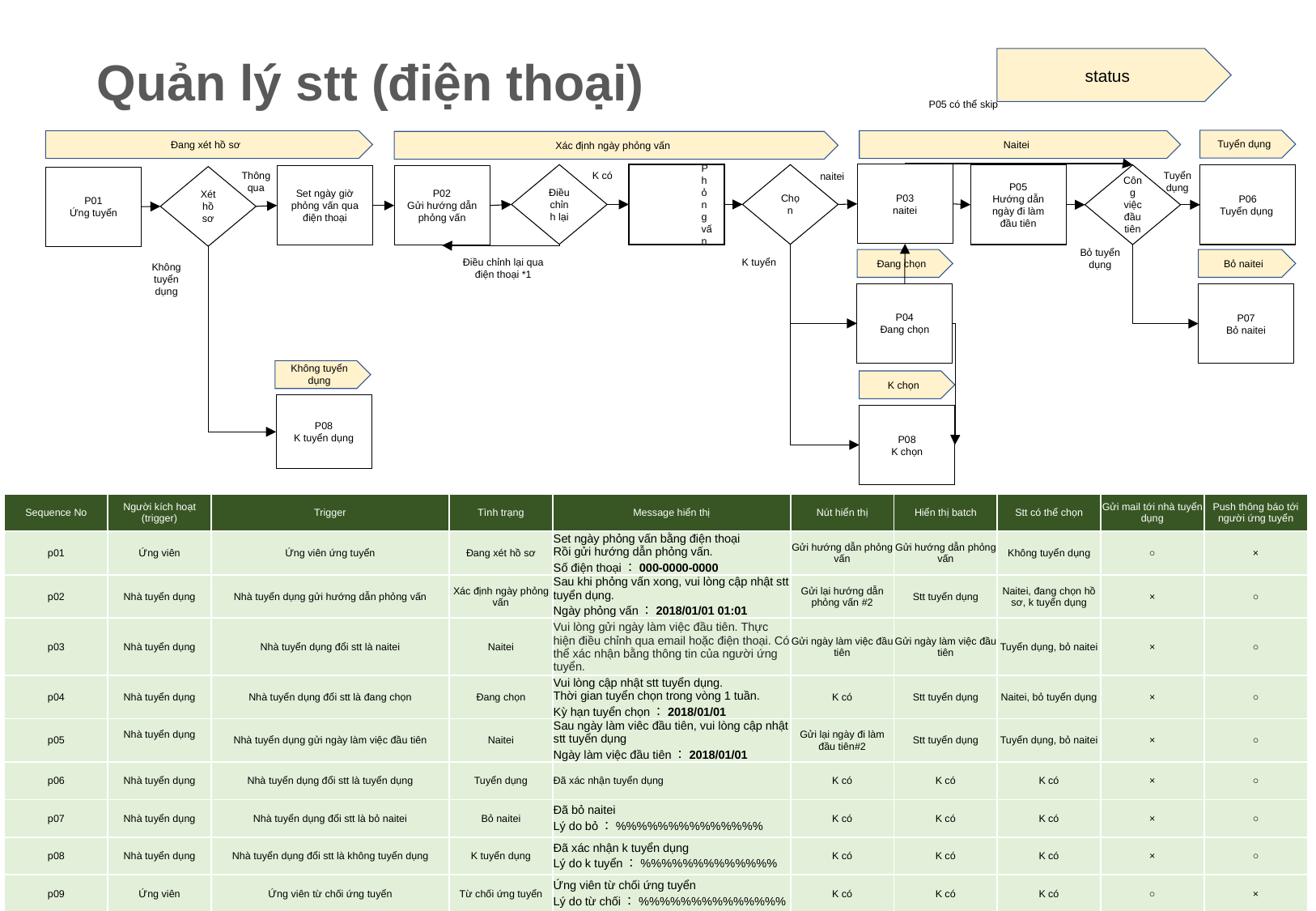

Quản lý stt (điện thoại)
status
P05 có thể skip
Tuyển dụng
Đang xét hồ sơ
Naitei
Xác định ngày phỏng vấn
Thông qua
K có
Tuyển dụng
P03
naitei
naitei
Chọn
Phỏng vấn
Điều chỉnh lại
P06
Tuyển dụng
P05
Hướng dẫn ngày đi làm đầu tiên
Công việc đầu tiên
Set ngày giờ phỏng vấn qua điện thoại
P02
Gửi hướng dẫn phỏng vấn
Xét hồ sơ
P01
Ứng tuyển
Bỏ tuyển dụng
Đang chọn
Bỏ naitei
Điều chỉnh lại qua điện thoại *1
K tuyển
Không tuyển dụng
P04
Đang chọn
P07
Bỏ naitei
Không tuyển dụng
K chọn
P08
K tuyển dụng
P08
K chọn
| Sequence No | Người kích hoạt (trigger) | Trigger | Tình trạng | Message hiển thị | Nút hiển thị | Hiển thị batch | Stt có thể chọn | Gửi mail tới nhà tuyển dụng | Push thông báo tới người ứng tuyển |
| --- | --- | --- | --- | --- | --- | --- | --- | --- | --- |
| p01 | Ứng viên | Ứng viên ứng tuyển | Đang xét hồ sơ | Set ngày phỏng vấn bằng điện thoại Rồi gửi hướng dẫn phỏng vấn. Số điện thoại：000-0000-0000 | Gửi hướng dẫn phỏng vấn | Gửi hướng dẫn phỏng vấn | Không tuyển dụng | ○ | × |
| p02 | Nhà tuyển dụng | Nhà tuyển dụng gửi hướng dẫn phỏng vấn | Xác định ngày phỏng vấn | Sau khi phỏng vấn xong, vui lòng cập nhật stt tuyển dụng. Ngày phỏng vấn：2018/01/01 01:01 | Gửi lại hướng dẫn phỏng vấn #2 | Stt tuyển dụng | Naitei, đang chọn hồ sơ, k tuyển dụng | × | ○ |
| p03 | Nhà tuyển dụng | Nhà tuyển dụng đổi stt là naitei | Naitei | Vui lòng gửi ngày làm việc đầu tiên. Thực hiện điều chỉnh qua email hoặc điện thoại. Có thể xác nhận bằng thông tin của người ứng tuyển. | Gửi ngày làm việc đầu tiên | Gửi ngày làm việc đầu tiên | Tuyển dụng, bỏ naitei | × | ○ |
| p04 | Nhà tuyển dụng | Nhà tuyển dụng đổi stt là đang chọn | Đang chọn | Vui lòng cập nhật stt tuyển dụng. Thời gian tuyển chọn trong vòng 1 tuần. Kỳ hạn tuyển chọn：2018/01/01 | K có | Stt tuyển dụng | Naitei, bỏ tuyển dụng | × | ○ |
| p05 | Nhà tuyển dụng | Nhà tuyển dụng gửi ngày làm việc đầu tiên | Naitei | Sau ngày làm viêc đầu tiên, vui lòng cập nhật stt tuyển dụng Ngày làm việc đầu tiên：2018/01/01 | Gửi lại ngày đi làm đầu tiên#2 | Stt tuyển dụng | Tuyển dụng, bỏ naitei | × | ○ |
| p06 | Nhà tuyển dụng | Nhà tuyển dụng đổi stt là tuyển dụng | Tuyển dụng | Đã xác nhận tuyển dụng | K có | K có | K có | × | ○ |
| p07 | Nhà tuyển dụng | Nhà tuyển dụng đổi stt là bỏ naitei | Bỏ naitei | Đã bỏ naitei Lý do bỏ：%%%%%%%%%%%%%% | K có | K có | K có | × | ○ |
| p08 | Nhà tuyển dụng | Nhà tuyển dụng đổi stt là không tuyển dụng | K tuyển dụng | Đã xác nhận k tuyển dụng Lý do k tuyển：%%%%%%%%%%%%% | K có | K có | K có | × | ○ |
| p09 | Ứng viên | Ứng viên từ chối ứng tuyển | Từ chối ứng tuyển | Ứng viên từ chối ứng tuyển Lý do từ chối：%%%%%%%%%%%%%% | K có | K có | K có | ○ | × |
*1　再調整は雇用者・応募者どちらからも行うことができる。いずれの場合も、電話でのコミュニケーションとなる
*　  電話応募の場合、応募辞退は電話のみ。つまり、システム上に応募辞退の申し入れの機能は持たせない。